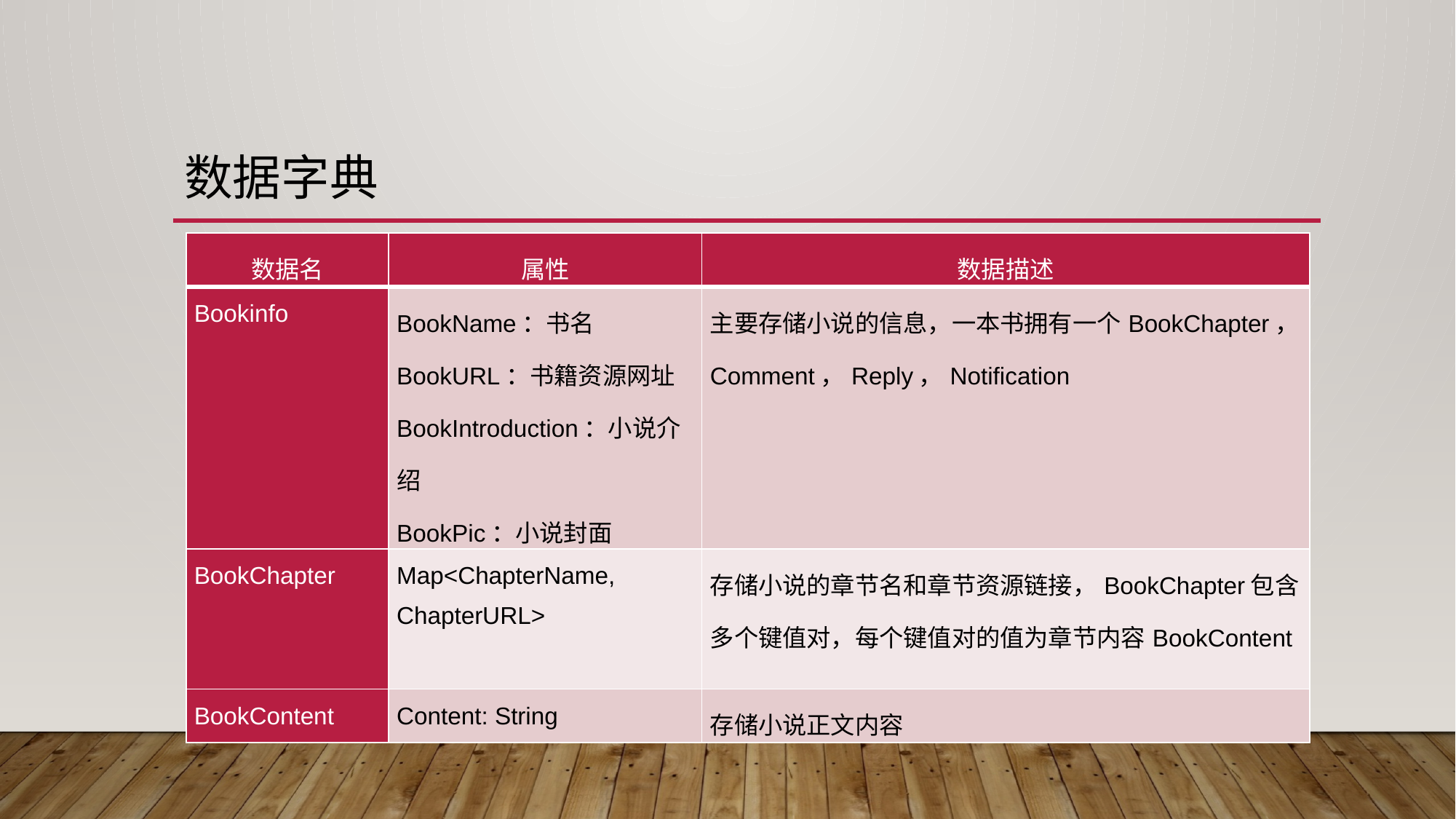

# 数据字典
| 数据名 | 属性 | 数据描述 |
| --- | --- | --- |
| Bookinfo | BookName：书名 BookURL：书籍资源网址 BookIntroduction：小说介绍 BookPic：小说封面 | 主要存储小说的信息，一本书拥有一个BookChapter，Comment，Reply，Notification |
| BookChapter | Map<ChapterName, ChapterURL> | 存储小说的章节名和章节资源链接，BookChapter包含多个键值对，每个键值对的值为章节内容BookContent |
| BookContent | Content: String | 存储小说正文内容 |